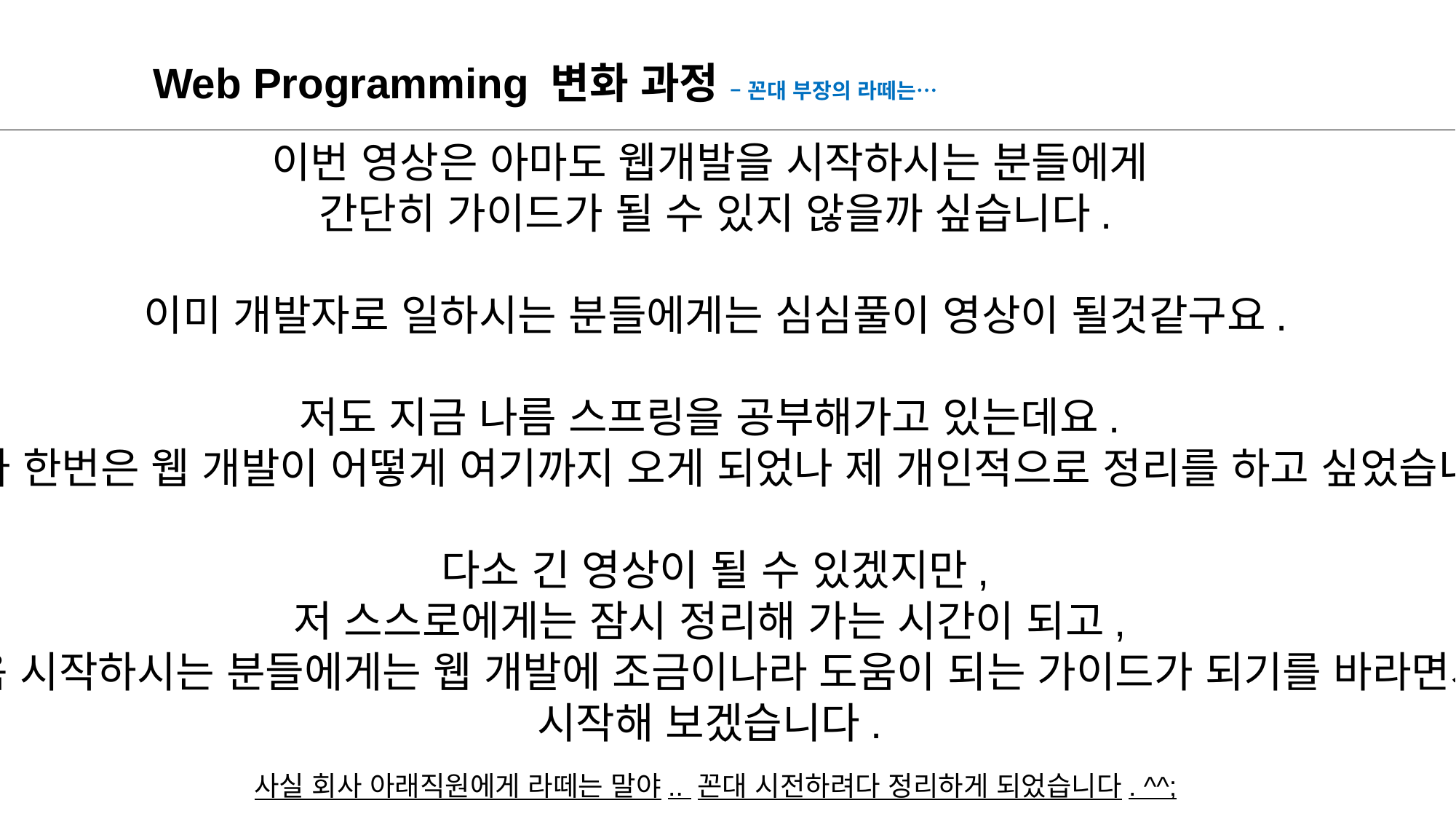

Web Programming 변화 과정 – 꼰대 부장의 라떼는…
이번 영상은 아마도 웹개발을 시작하시는 분들에게
간단히 가이드가 될 수 있지 않을까 싶습니다.

이미 개발자로 일하시는 분들에게는 심심풀이 영상이 될것같구요.

저도 지금 나름 스프링을 공부해가고 있는데요.
언젠가 한번은 웹 개발이 어떻게 여기까지 오게 되었나 제 개인적으로 정리를 하고 싶었습니다.

다소 긴 영상이 될 수 있겠지만,
저 스스로에게는 잠시 정리해 가는 시간이 되고,
처음 시작하시는 분들에게는 웹 개발에 조금이나라 도움이 되는 가이드가 되기를 바라면서
시작해 보겠습니다.
사실 회사 아래직원에게 라떼는 말야.. 꼰대 시전하려다 정리하게 되었습니다. ^^;